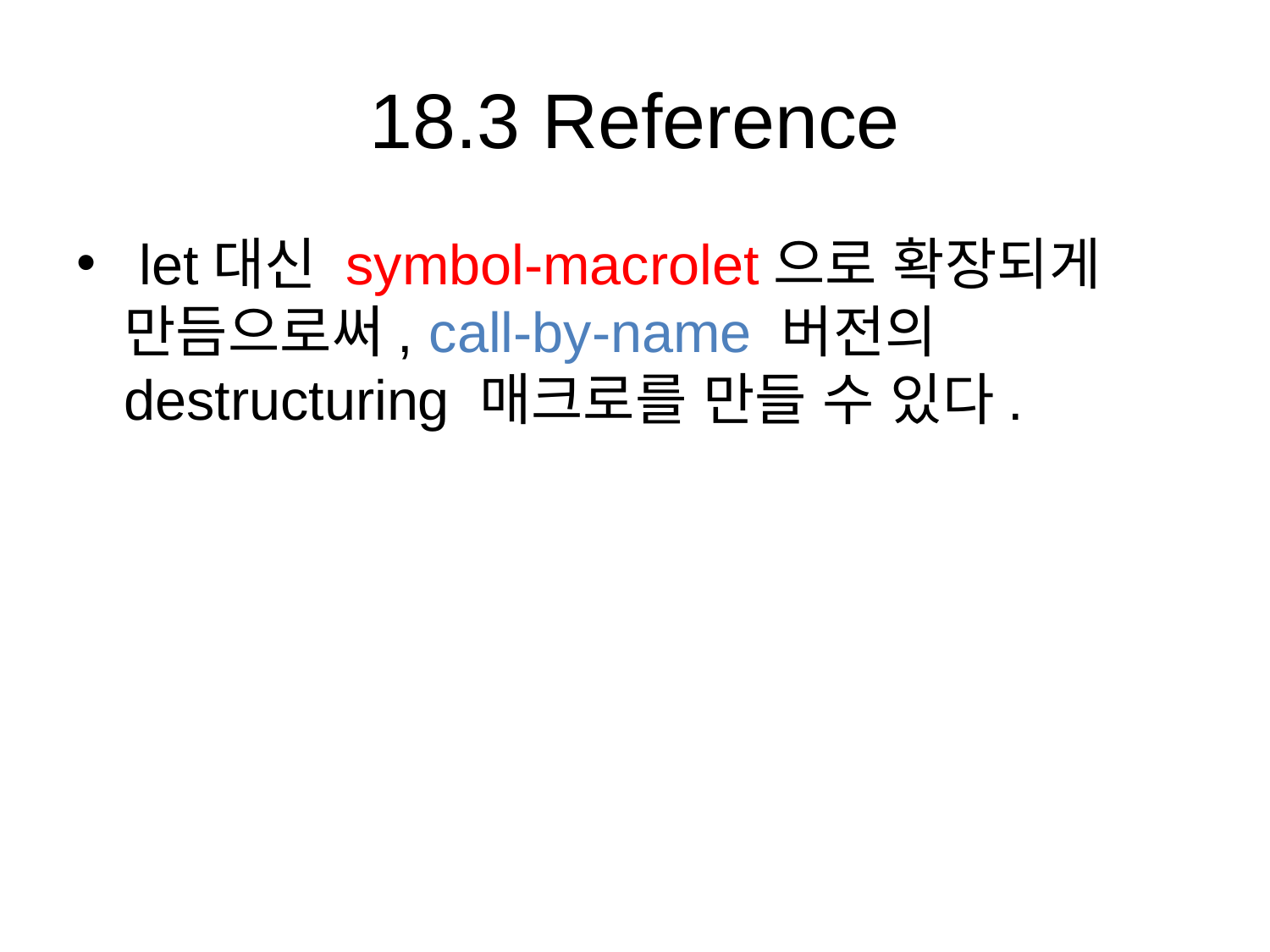

# 18.3 Reference
 let대신 symbol-macrolet으로 확장되게 만듬으로써, call-by-name 버전의 destructuring 매크로를 만들 수 있다.